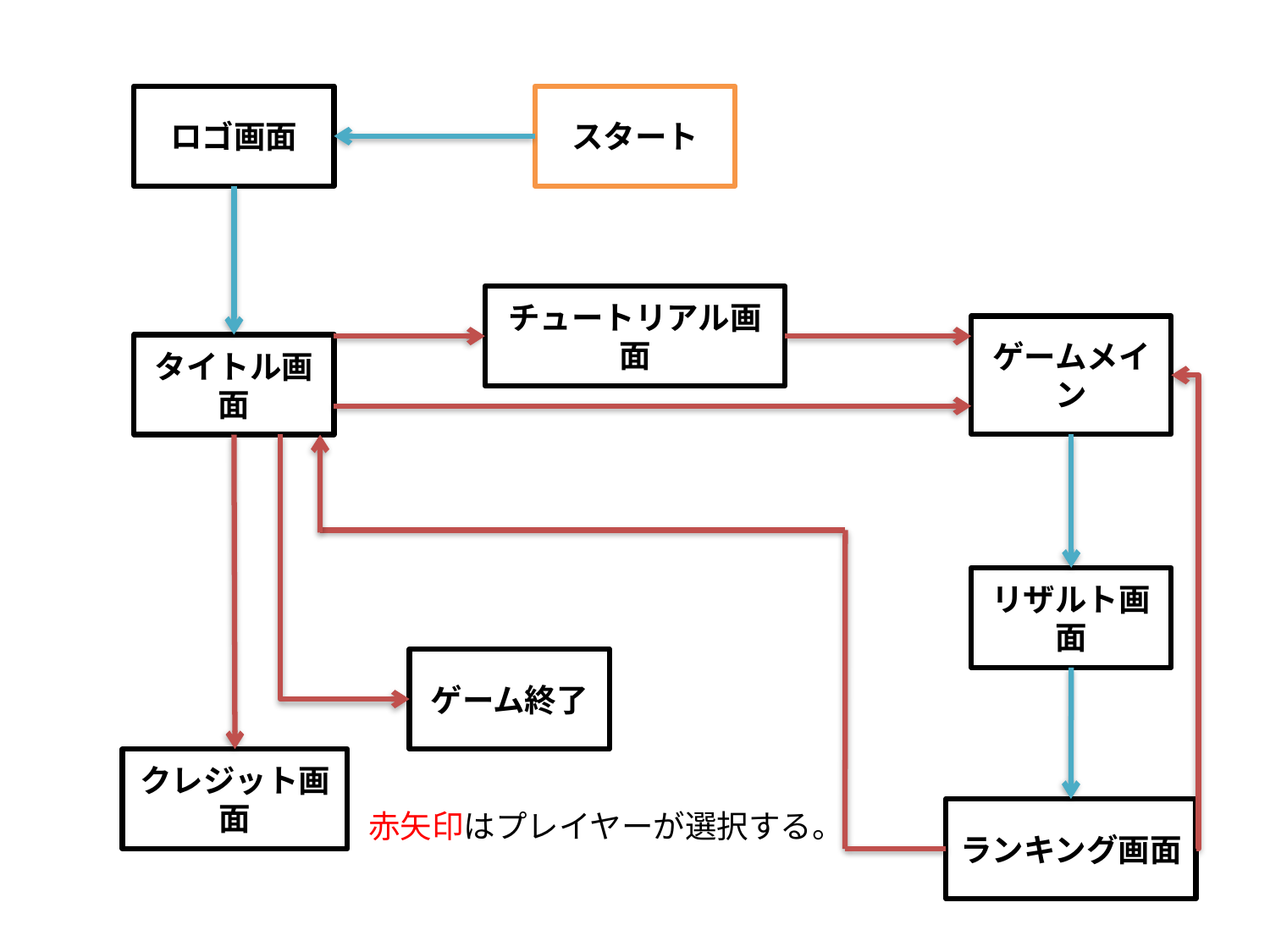

ロゴ画面
スタート
チュートリアル画面
ゲームメイン
タイトル画面
リザルト画面
ゲーム終了
クレジット画面
ランキング画面
赤矢印はプレイヤーが選択する。